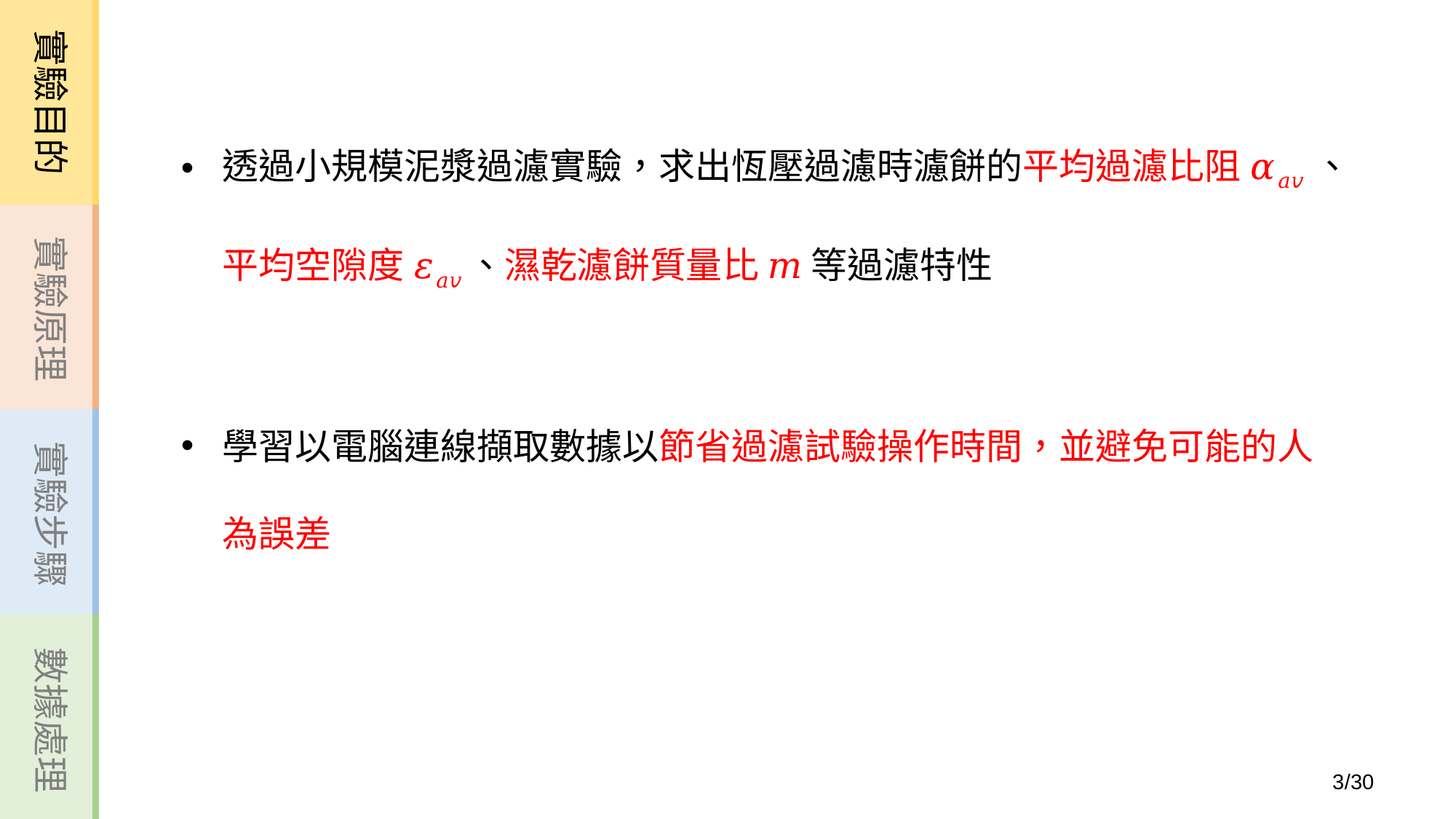

實驗目的

實驗原理

實驗步驟

數據處理
透過小規模泥漿過濾實驗，求出恆壓過濾時濾餅的平均過濾比阻 𝛼𝑎𝑣  、平均空隙度 𝜀𝑎𝑣 、濕乾濾餅質量比 𝑚 等過濾特性

學習以電腦連線擷取數據以節省過濾試驗操作時間，並避免可能的人為誤差

3
/30